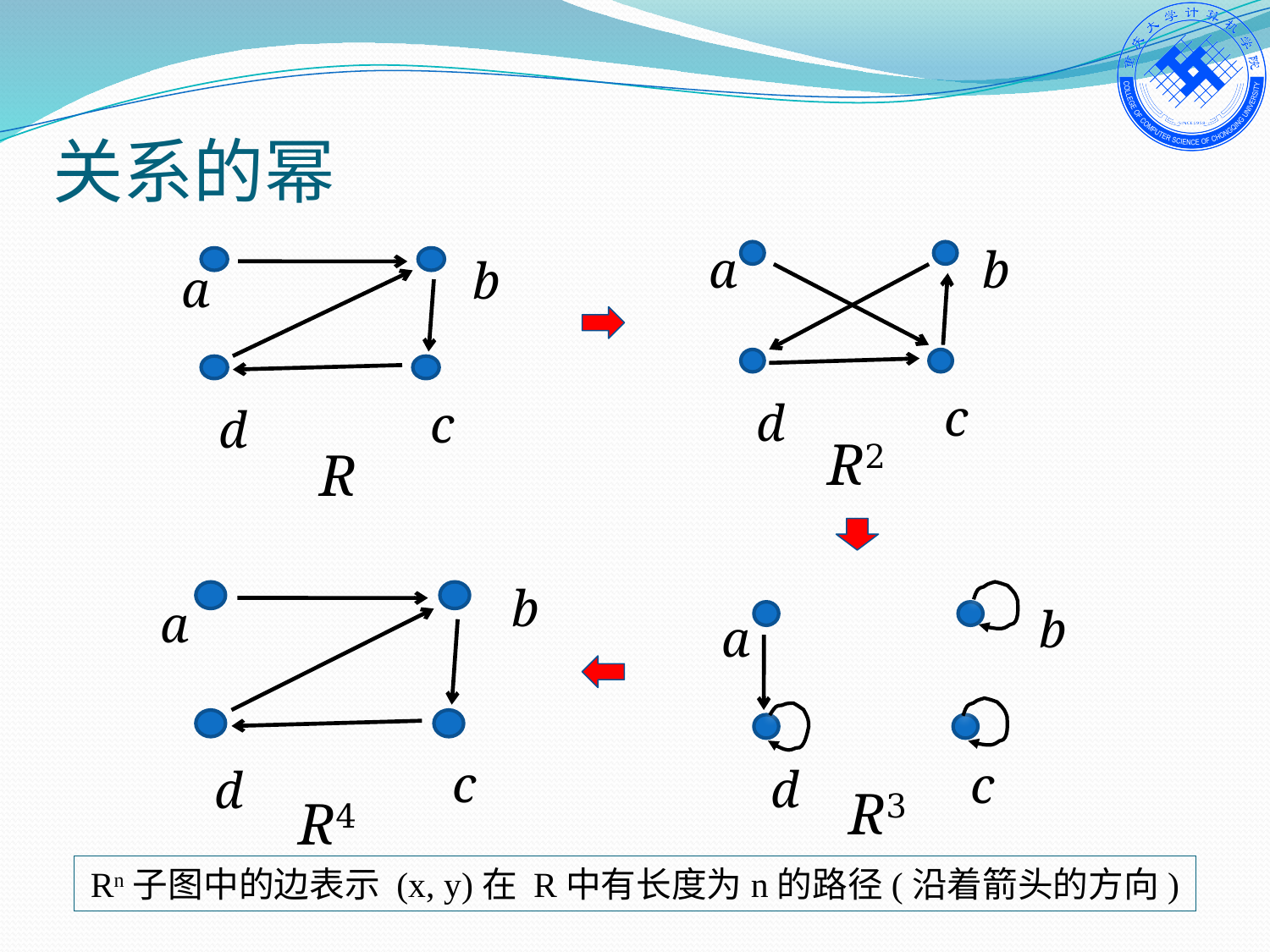

# 关系的幂
a
b

c
d
R2
b

a

c
d
R

b

a

c
d
R4

b
a

c
d
R3
Rn子图中的边表示 (x, y)在 R中有长度为n的路径(沿着箭头的方向)